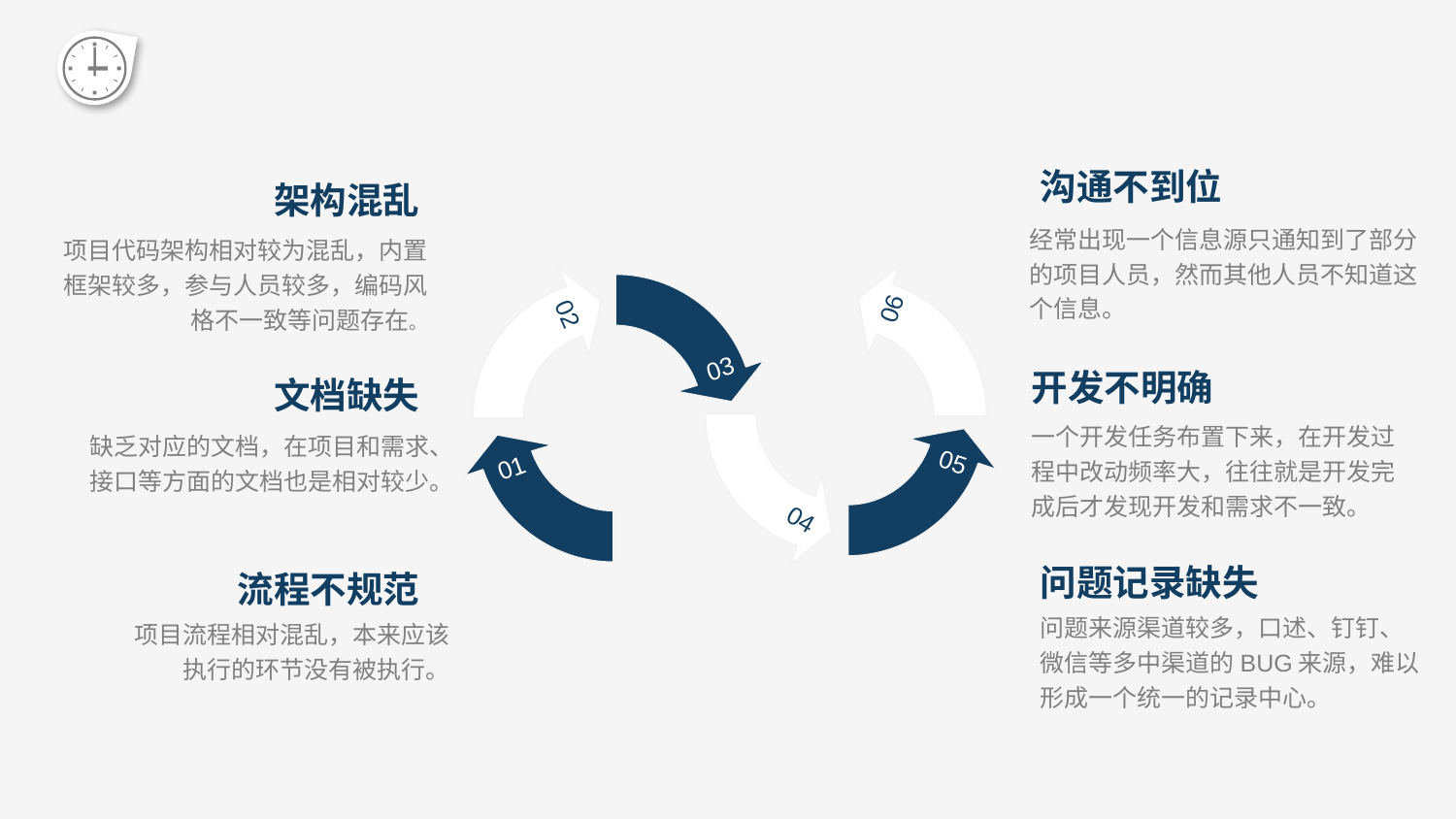

沟通不到位
经常出现一个信息源只通知到了部分的项目人员，然而其他人员不知道这个信息。
架构混乱
项目代码架构相对较为混乱，内置框架较多，参与人员较多，编码风格不一致等问题存在。

06
02
03

05
01
04
开发不明确
一个开发任务布置下来，在开发过程中改动频率大，往往就是开发完成后才发现开发和需求不一致。
文档缺失
缺乏对应的文档，在项目和需求、接口等方面的文档也是相对较少。

问题记录缺失
问题来源渠道较多，口述、钉钉、微信等多中渠道的BUG来源，难以形成一个统一的记录中心。
流程不规范
项目流程相对混乱，本来应该执行的环节没有被执行。